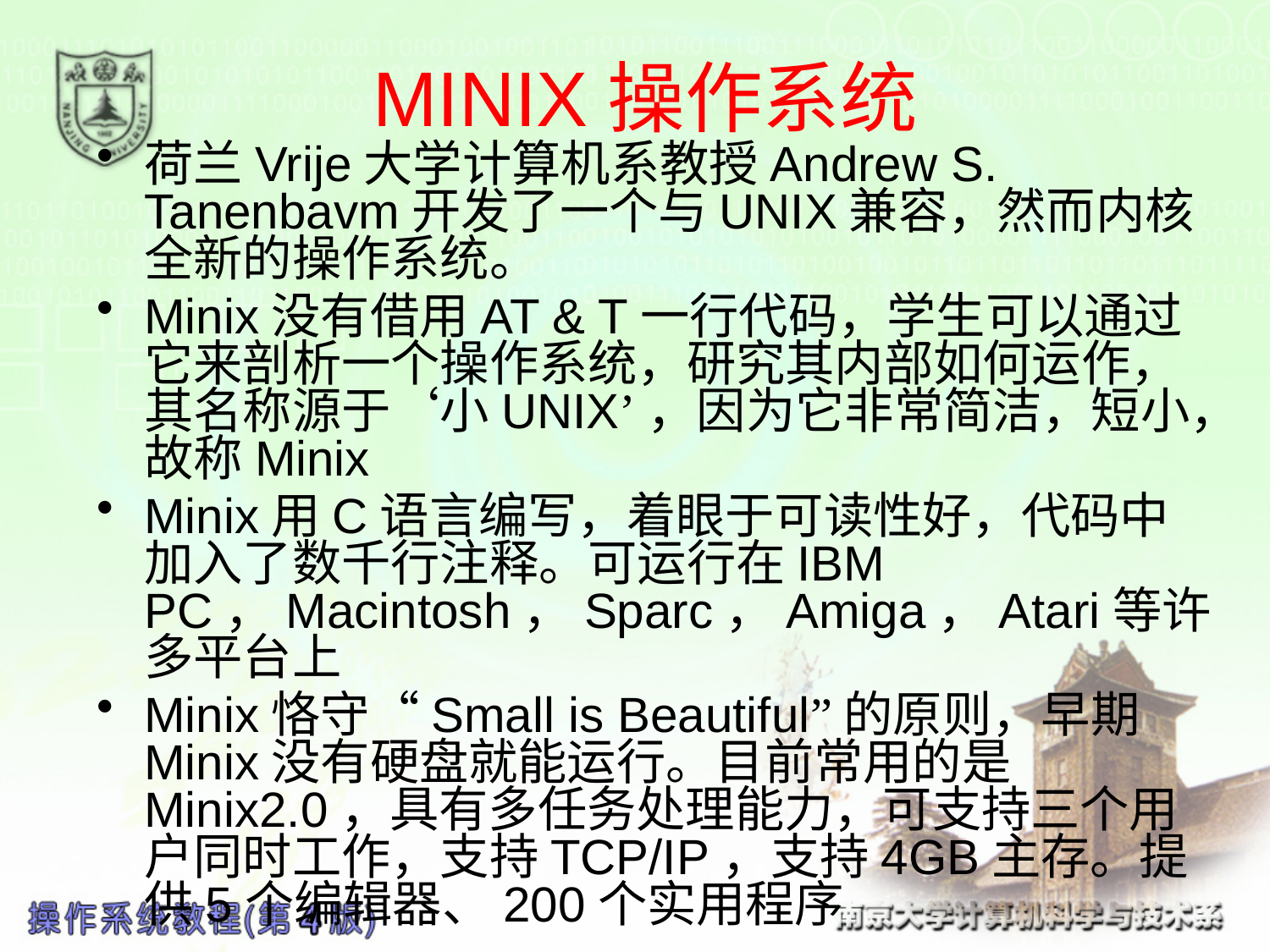

# MINIX操作系统
荷兰Vrije大学计算机系教授Andrew S. Tanenbavm开发了一个与UNIX兼容，然而内核全新的操作系统。
Minix没有借用AT & T一行代码，学生可以通过它来剖析一个操作系统，研究其内部如何运作，其名称源于‘小UNIX’，因为它非常简洁，短小，故称Minix
Minix用C语言编写，着眼于可读性好，代码中加入了数千行注释。可运行在IBM PC，Macintosh，Sparc，Amiga，Atari等许多平台上
Minix恪守“Small is Beautiful”的原则，早期Minix没有硬盘就能运行。目前常用的是Minix2.0，具有多任务处理能力，可支持三个用户同时工作，支持TCP/IP，支持4GB主存。提供5个编辑器、200个实用程序